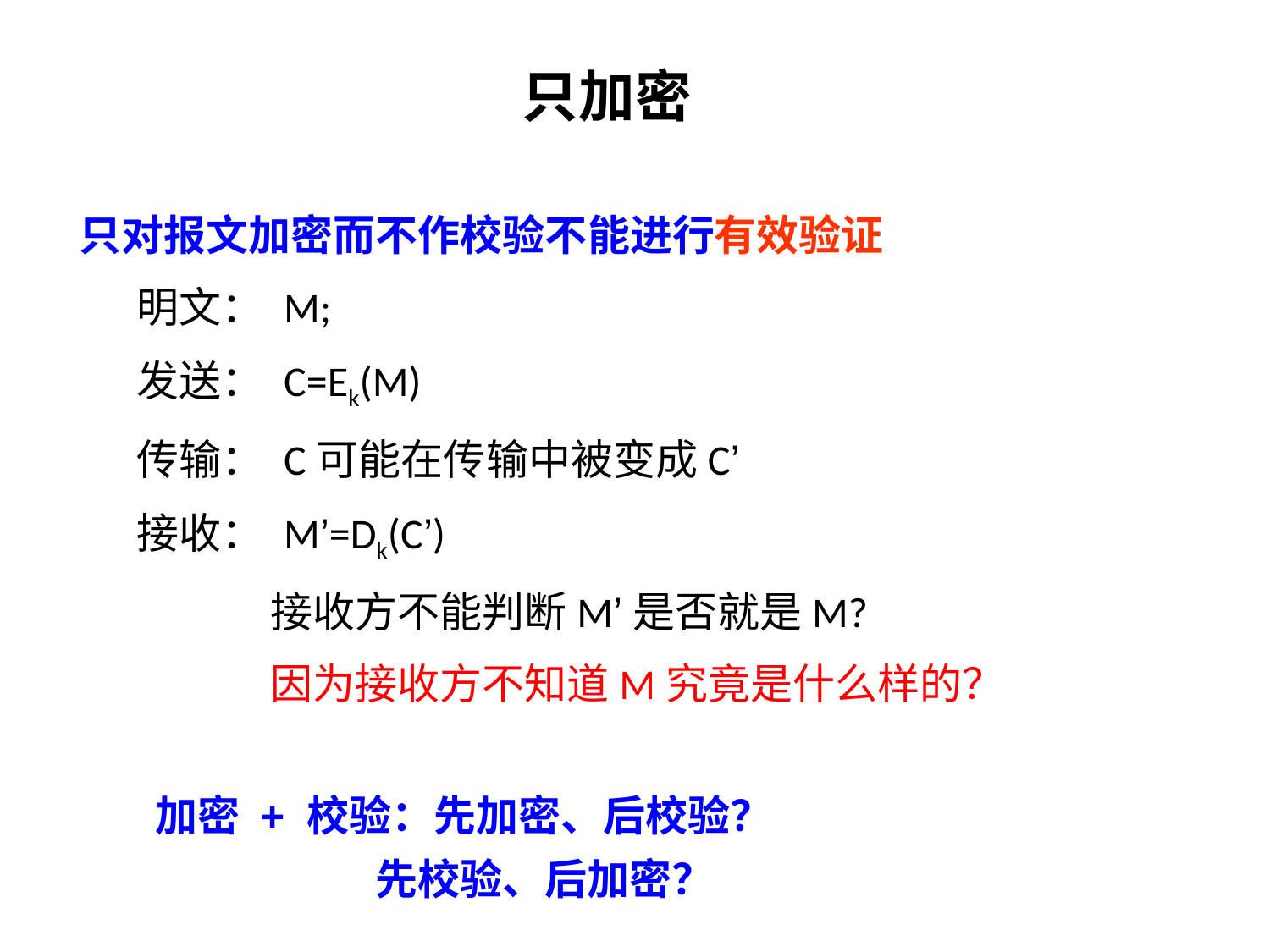

# 只加密
只对报文加密而不作校验不能进行有效验证
     明文： M;
     发送： C=Ek(M)
     传输： C可能在传输中被变成C’
     接收： M’=Dk(C’)
                   接收方不能判断M’是否就是M?
                   因为接收方不知道M究竟是什么样的？

加密 + 校验：先加密、后校验？
                      先校验、后加密？